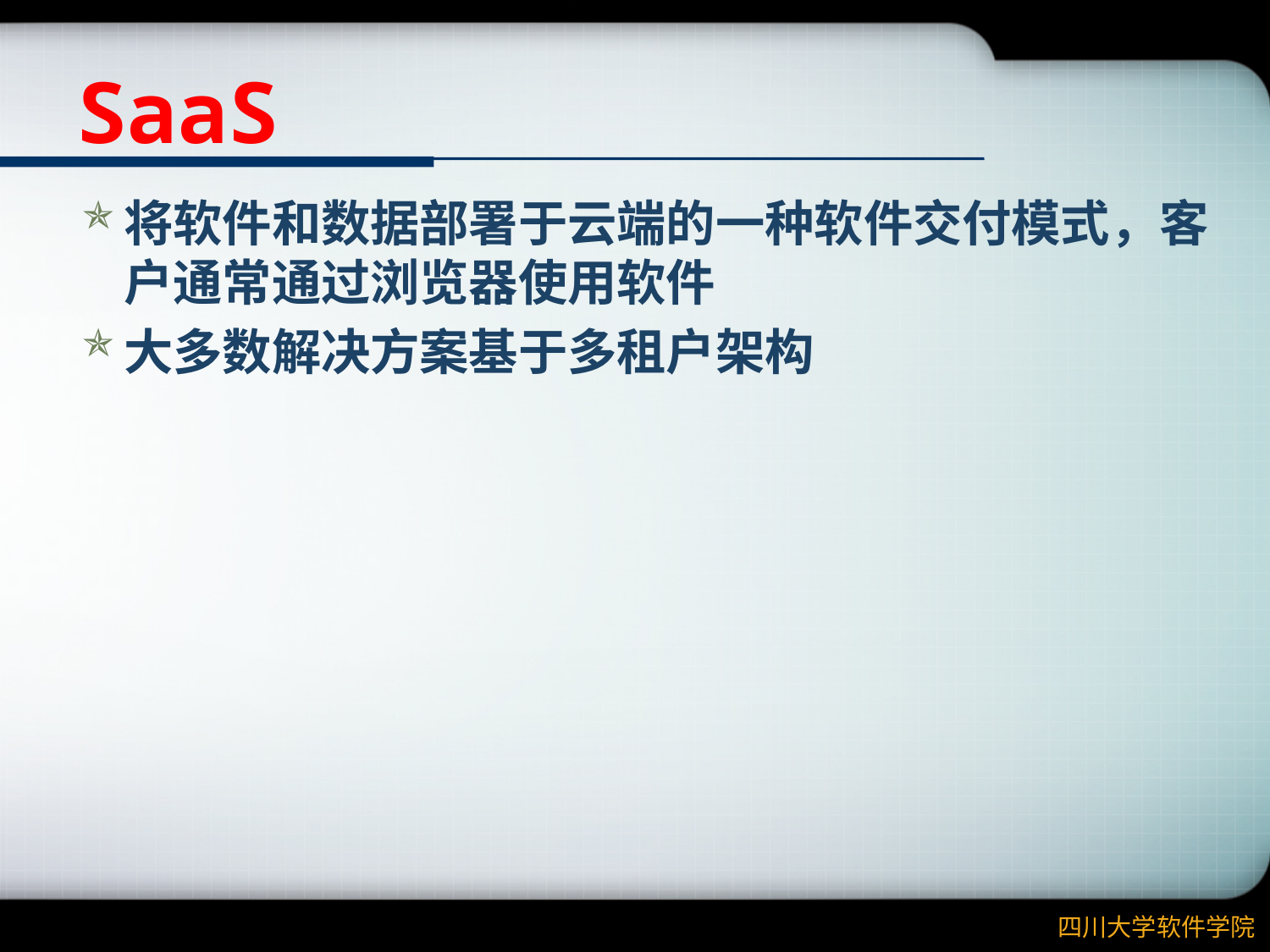

# SaaS
将软件和数据部署于云端的一种软件交付模式，客户通常通过浏览器使用软件
大多数解决方案基于多租户架构